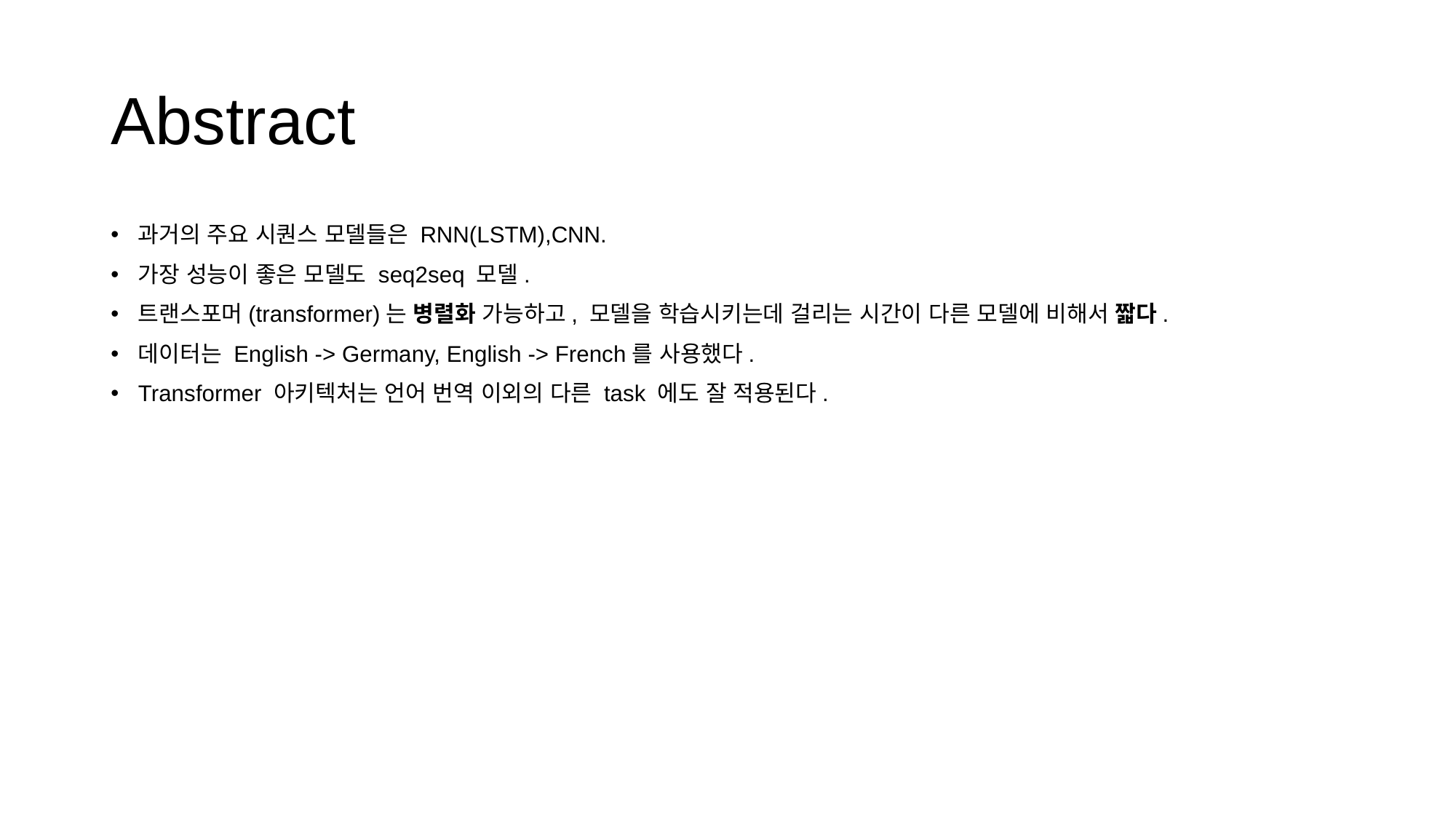

# Abstract
과거의 주요 시퀀스 모델들은 RNN(LSTM),CNN.
가장 성능이 좋은 모델도 seq2seq 모델.
트랜스포머(transformer)는 병렬화 가능하고, 모델을 학습시키는데 걸리는 시간이 다른 모델에 비해서 짧다.
데이터는 English -> Germany, English -> French를 사용했다.
Transformer 아키텍처는 언어 번역 이외의 다른 task 에도 잘 적용된다.